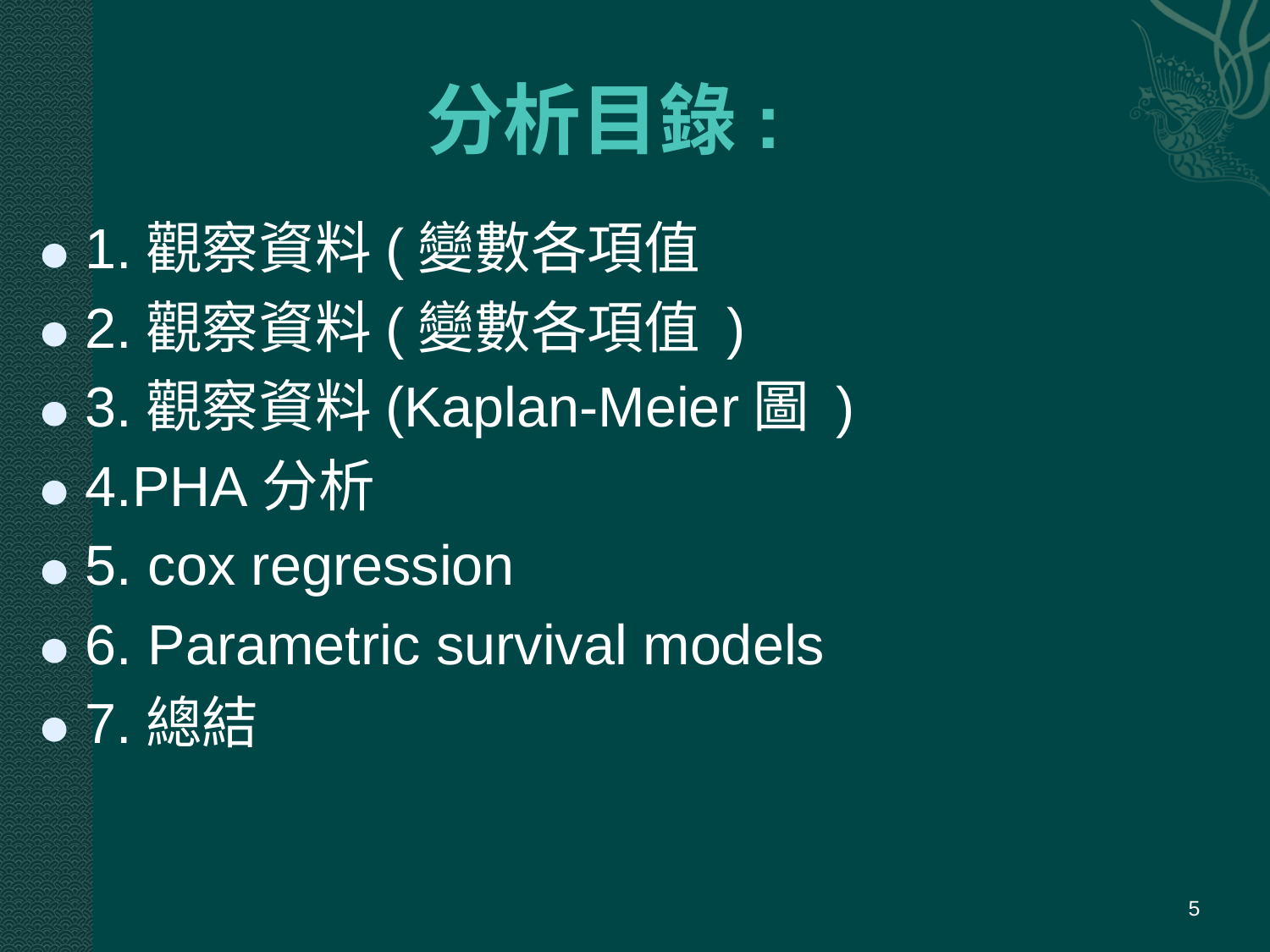

# 分析目錄:
1.觀察資料(變數各項值
2.觀察資料(變數各項值 )
3.觀察資料(Kaplan-Meier圖 )
4.PHA分析
5. cox regression
6. Parametric survival models
7.總結
5